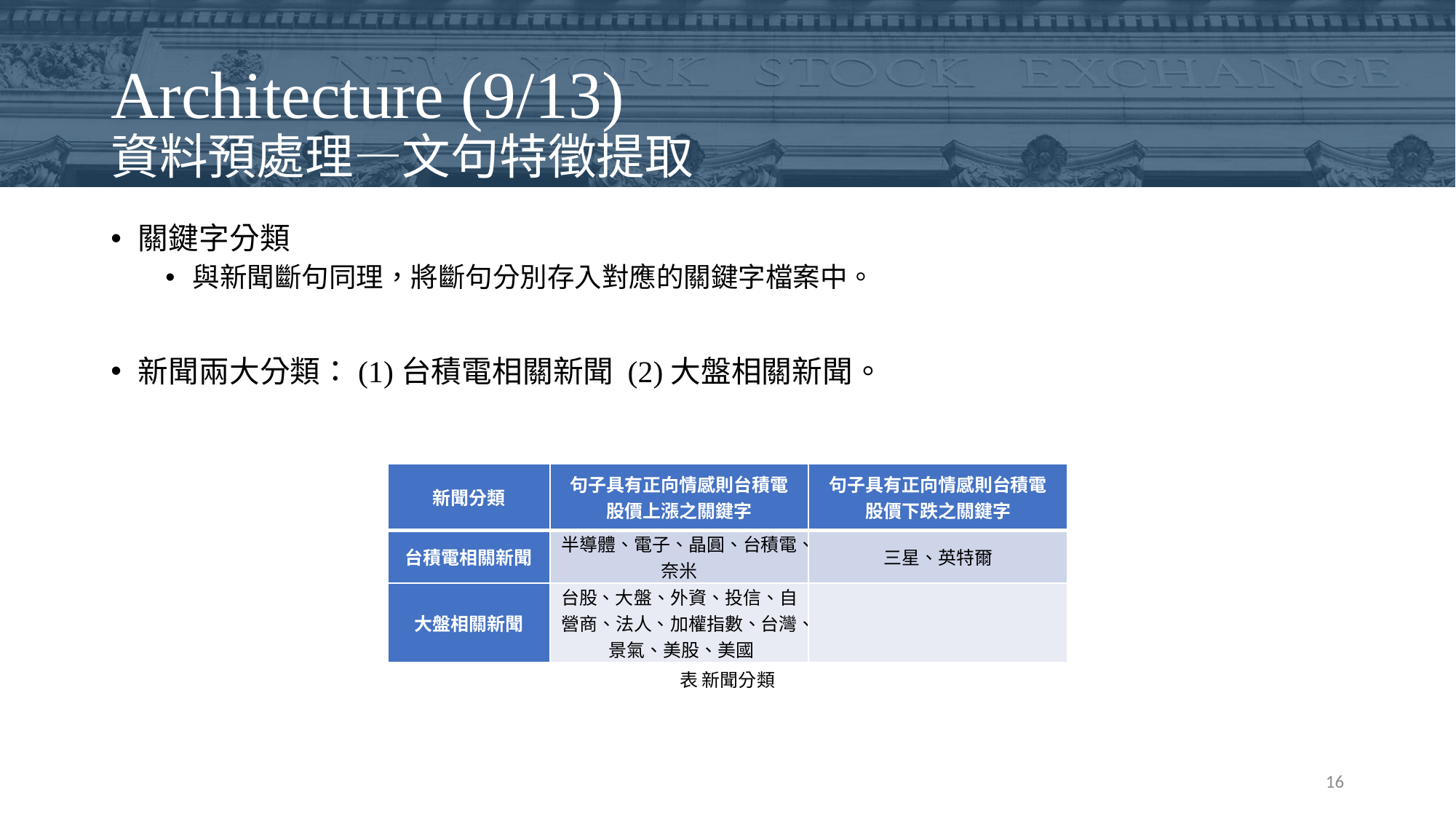

# Architecture (9/13) 資料預處理—文句特徵提取
關鍵字分類
與新聞斷句同理，將斷句分別存入對應的關鍵字檔案中。

新聞兩大分類：(1)台積電相關新聞 (2)大盤相關新聞。
| 新聞分類 | 句子具有正向情感則台積電 股價上漲之關鍵字 | 句子具有正向情感則台積電 股價下跌之關鍵字 |
| --- | --- | --- |
| 台積電相關新聞 | 半導體、電子、晶圓、台積電、奈米 | 三星、英特爾 |
| 大盤相關新聞 | 台股、大盤、外資、投信、自營商、法人、加權指數、台灣、 景氣、美股、美國 |  |
表 新聞分類
16